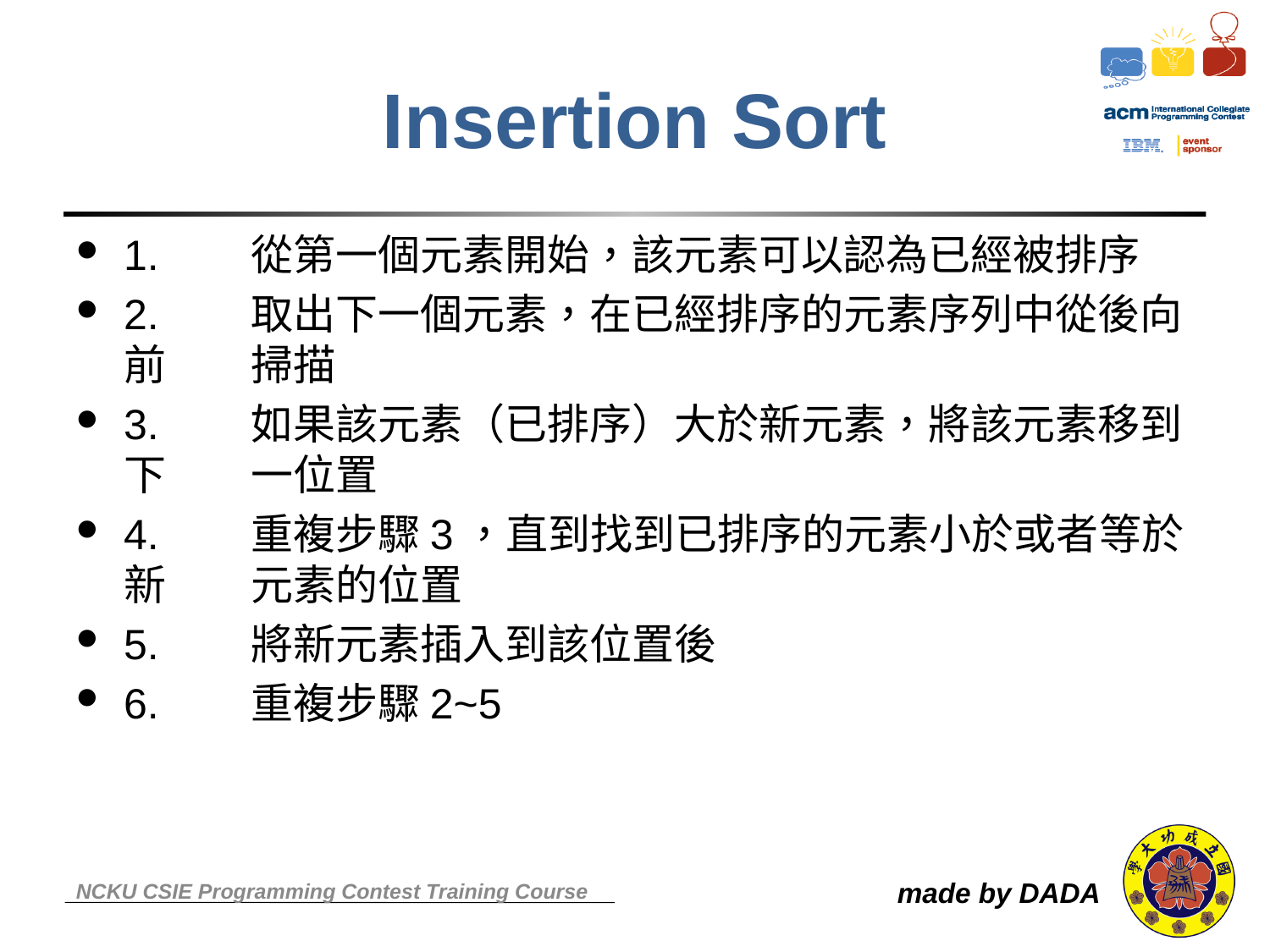

Insertion Sort
1.	從第一個元素開始，該元素可以認為已經被排序
2.	取出下一個元素，在已經排序的元素序列中從後向前	掃描
3.	如果該元素（已排序）大於新元素，將該元素移到下	一位置
4.	重複步驟3，直到找到已排序的元素小於或者等於新	元素的位置
5.	將新元素插入到該位置後
6.	重複步驟2~5